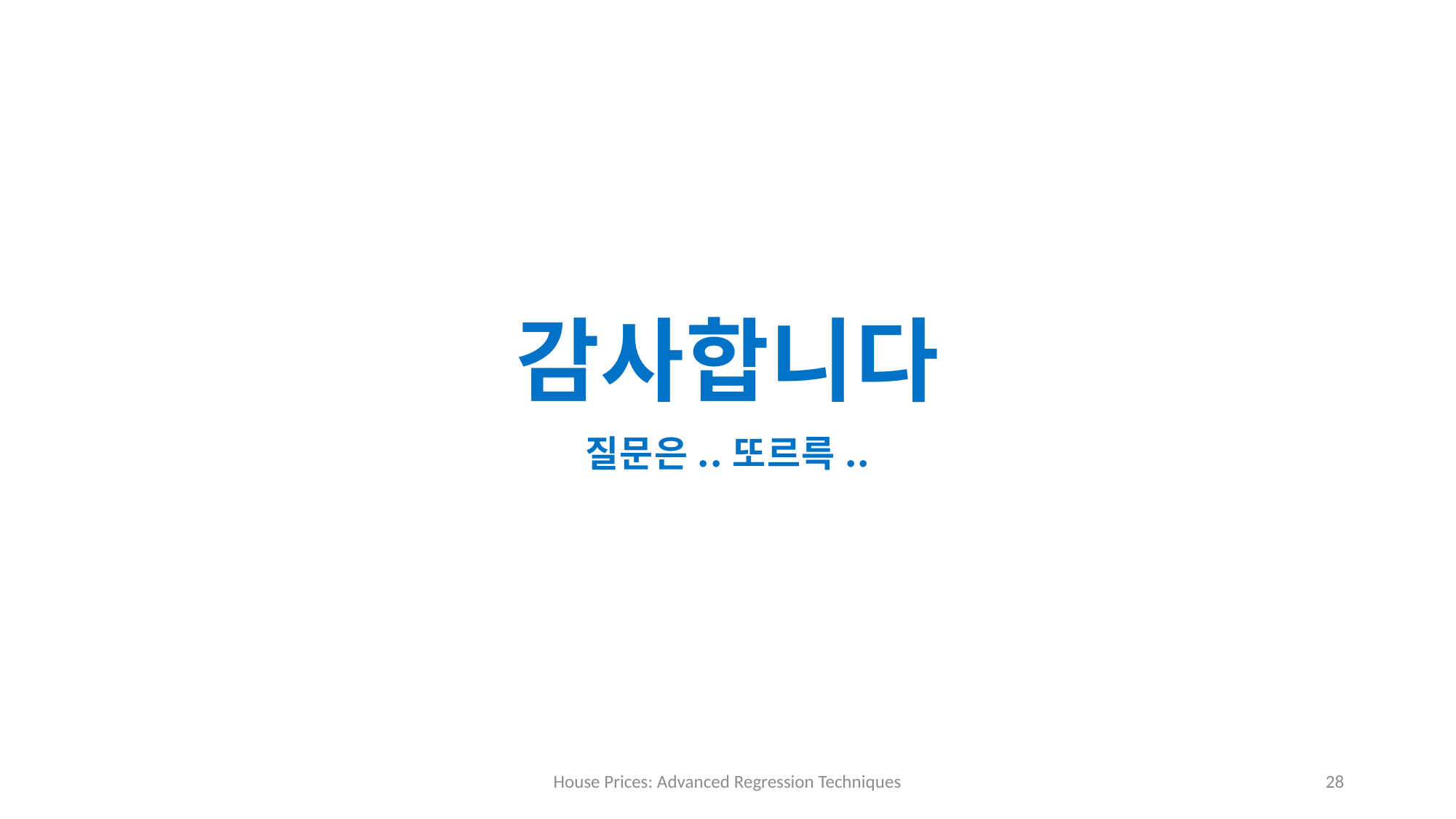

# 감사합니다
질문은..또르륵..
House Prices: Advanced Regression Techniques
28